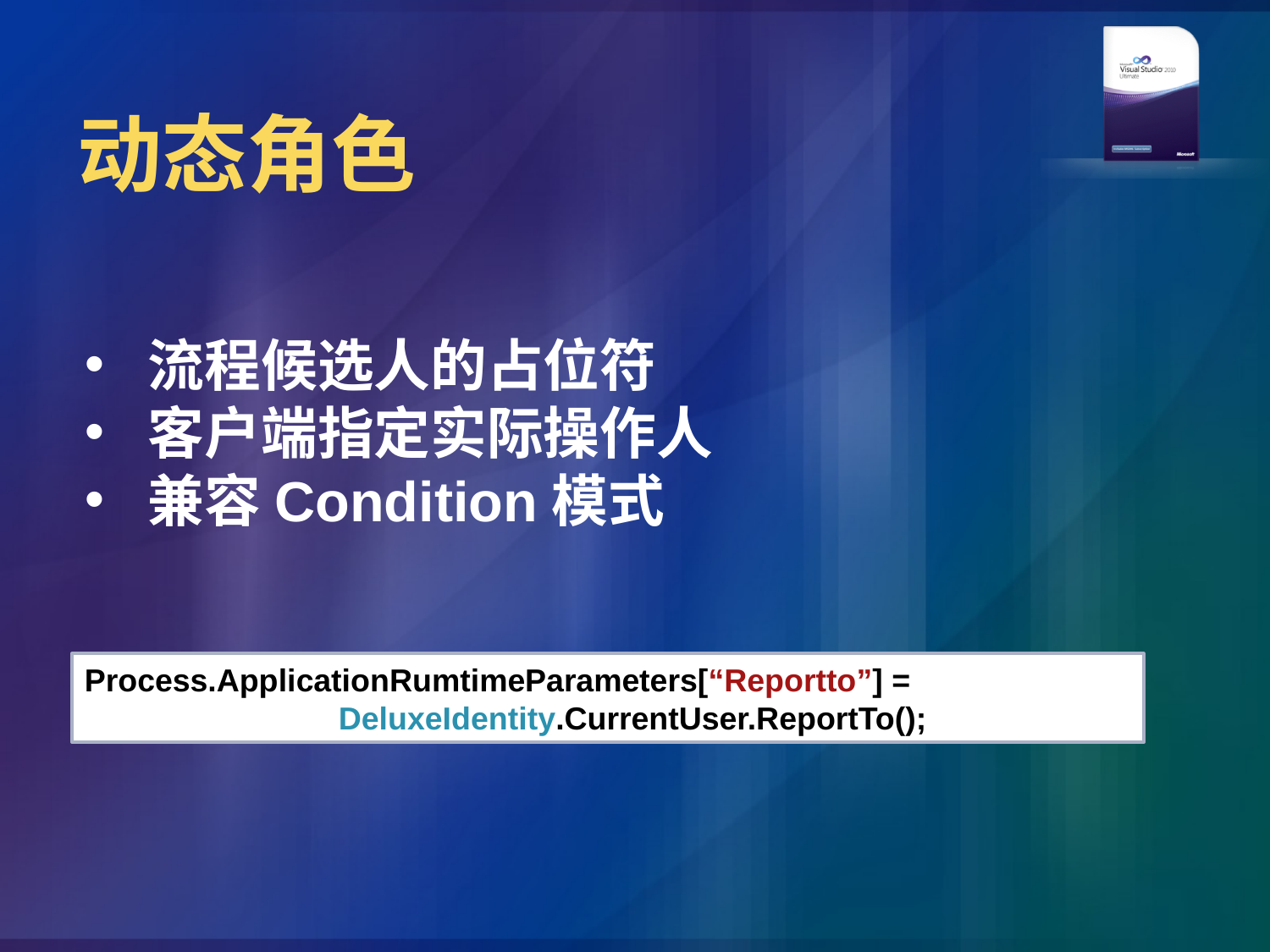

# 动态角色
流程候选人的占位符
客户端指定实际操作人
兼容Condition模式
Process.ApplicationRumtimeParameters[“Reportto”] =                     	 		DeluxeIdentity.CurrentUser.ReportTo();